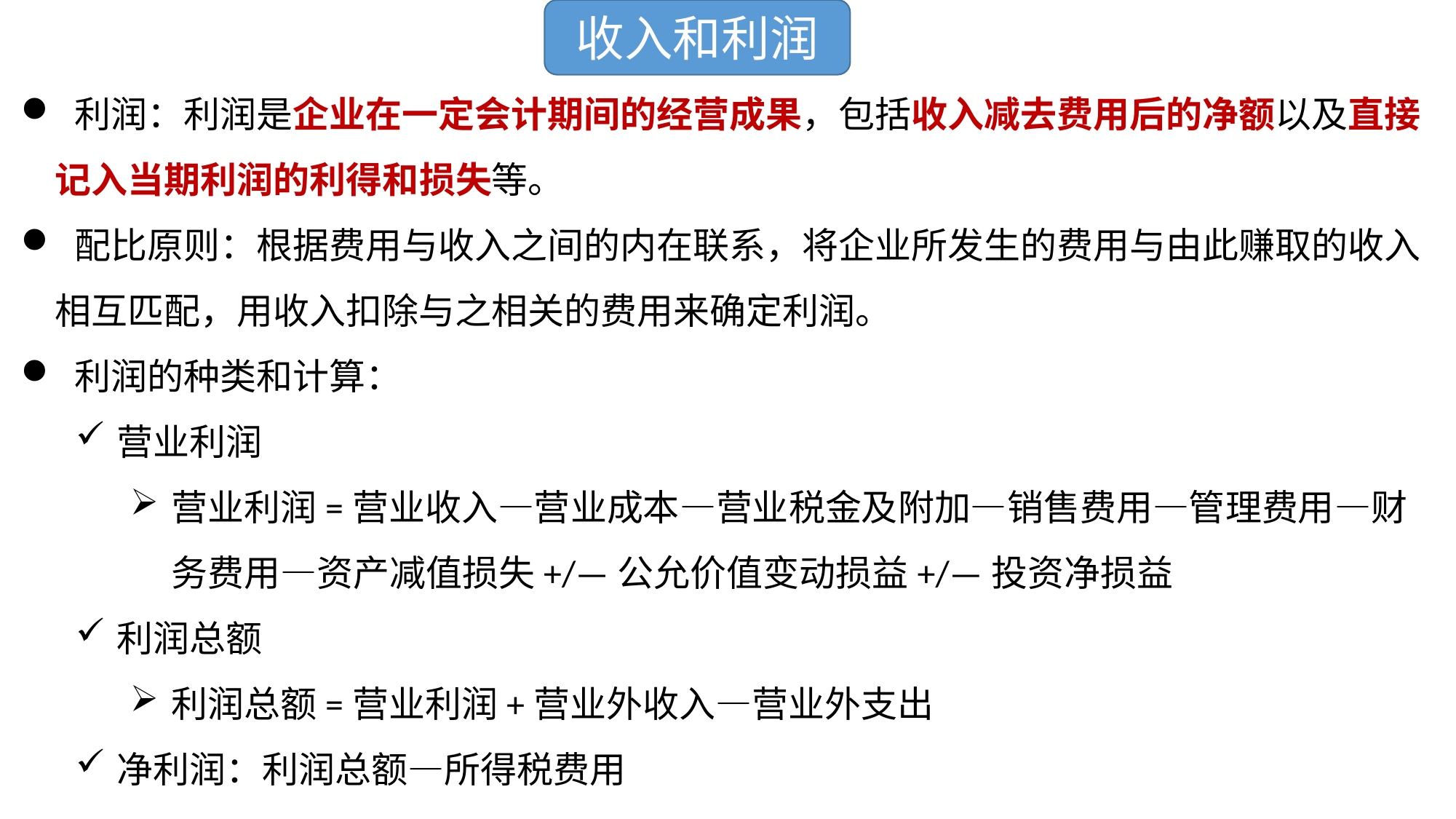

收入和利润
 利润：利润是企业在一定会计期间的经营成果，包括收入减去费用后的净额以及直接记入当期利润的利得和损失等。
 配比原则：根据费用与收入之间的内在联系，将企业所发生的费用与由此赚取的收入相互匹配，用收入扣除与之相关的费用来确定利润。
 利润的种类和计算：
营业利润
营业利润=营业收入—营业成本—营业税金及附加—销售费用—管理费用—财务费用—资产减值损失+/—公允价值变动损益+/—投资净损益
利润总额
利润总额=营业利润+营业外收入—营业外支出
净利润：利润总额—所得税费用